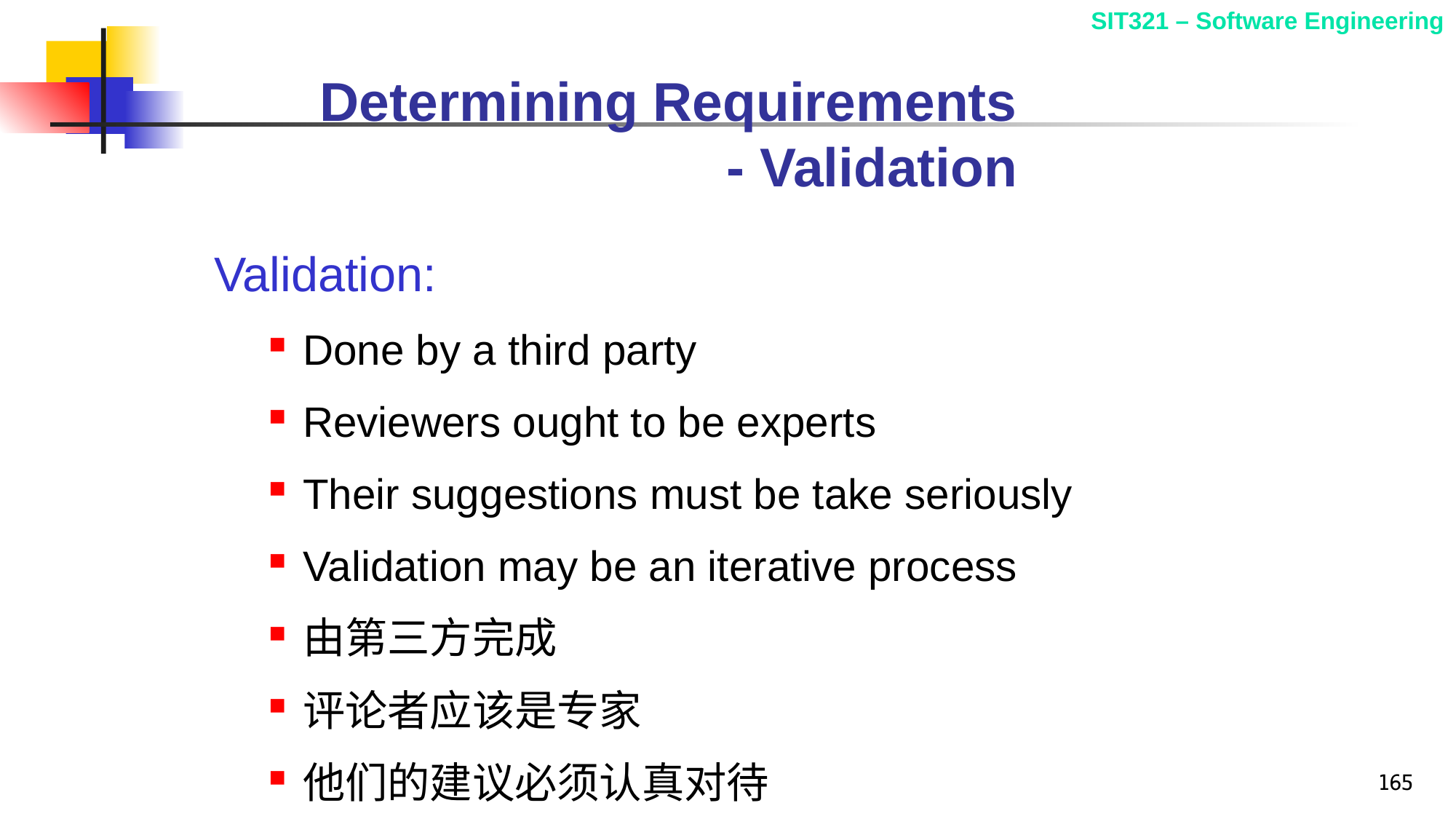

# Determining Requirements - Validation
Validation:
Done by a third party
Reviewers ought to be experts
Their suggestions must be take seriously
Validation may be an iterative process
由第三方完成
评论者应该是专家
他们的建议必须认真对待
验证可能是一个迭代过程

165